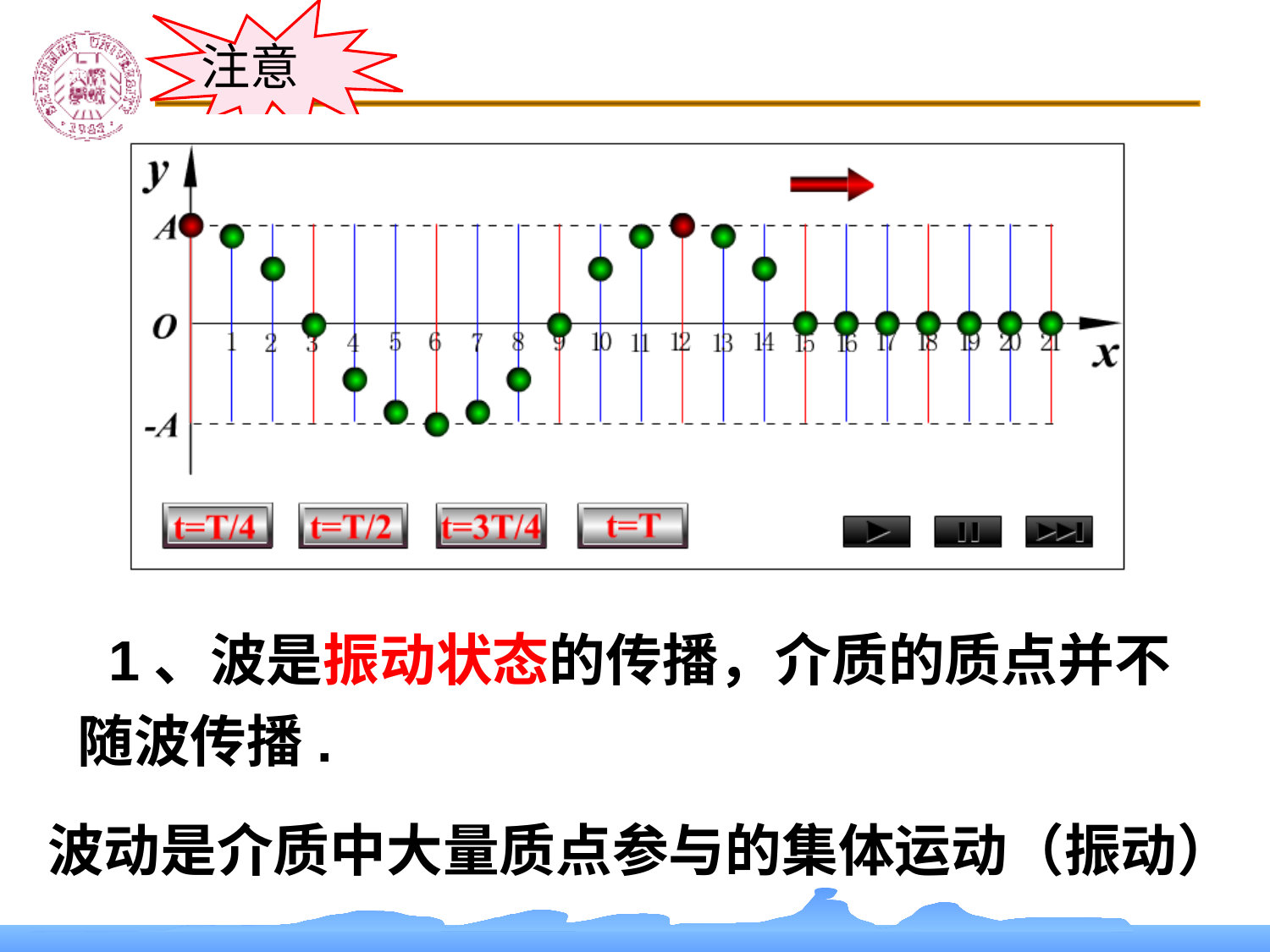

注意
  1、波是振动状态的传播，介质的质点并不随波传播.
波动是介质中大量质点参与的集体运动（振动）